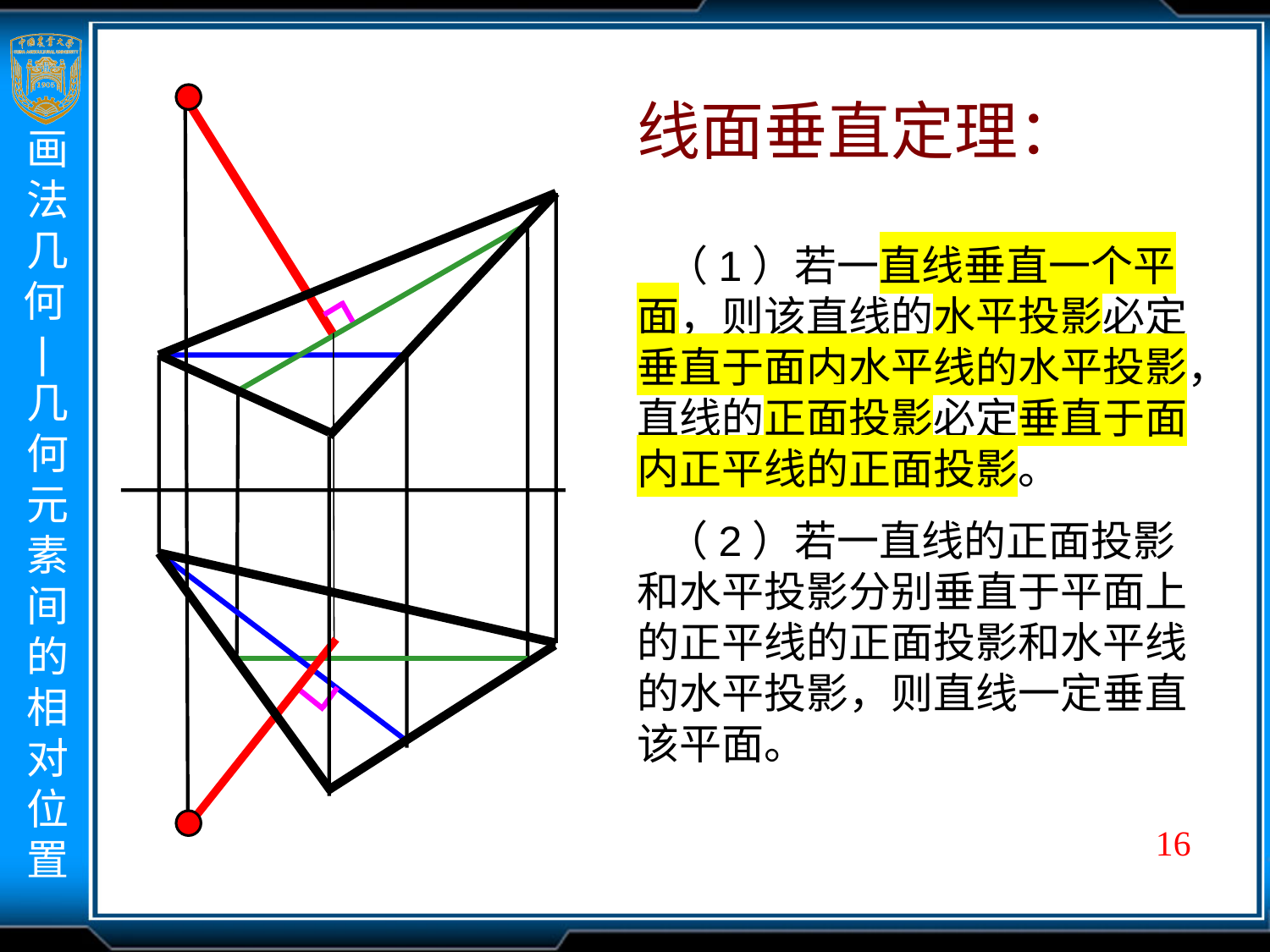

线面垂直定理：

  （1）若一直线垂直一个平面，则该直线的水平投影必定垂直于面内水平线的水平投影，直线的正面投影必定垂直于面内正平线的正面投影。
  （2）若一直线的正面投影和水平投影分别垂直于平面上的正平线的正面投影和水平线的水平投影，则直线一定垂直该平面。

16